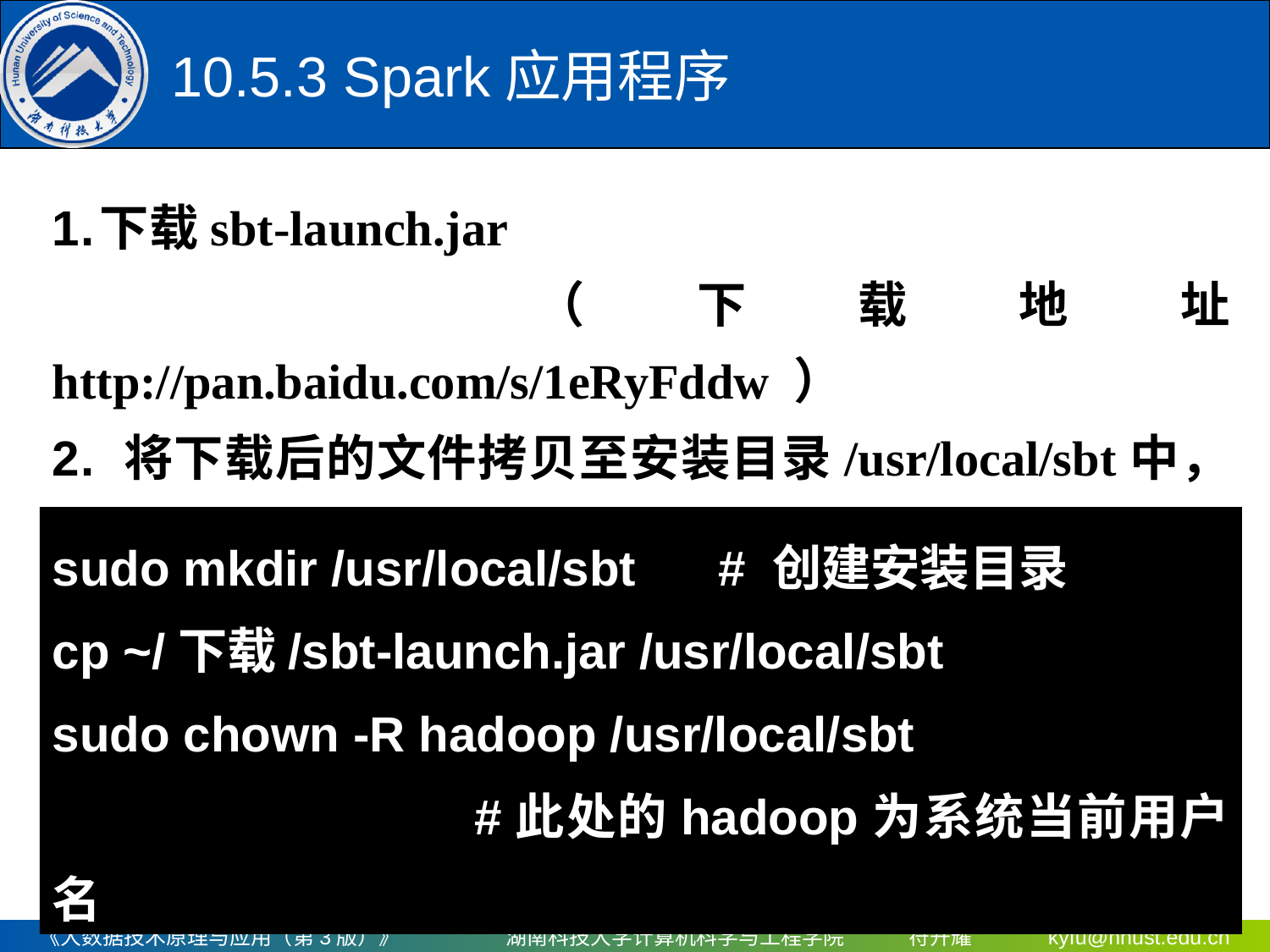

# 10.5.3 Spark应用程序
下载sbt-launch.jar
　　　（下载地址 http://pan.baidu.com/s/1eRyFddw ）
将下载后的文件拷贝至安装目录/usr/local/sbt中，命令如下：

sudo mkdir /usr/local/sbt      # 创建安装目录
cp ~/下载/sbt-launch.jar /usr/local/sbt
sudo chown -R hadoop /usr/local/sbt
　　　　　　　　#此处的hadoop为系统当前用户名